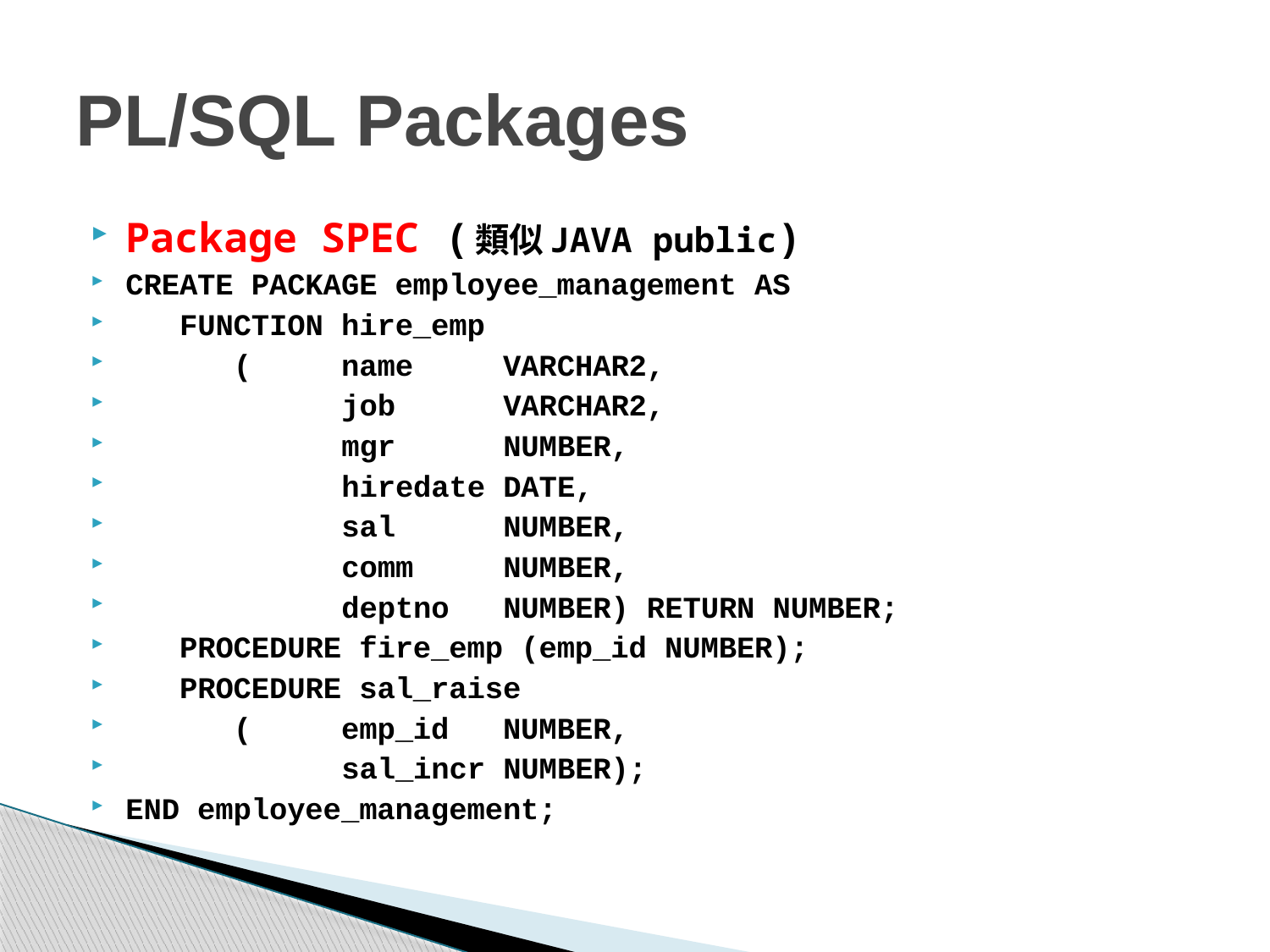

# PL/SQL Packages
Package SPEC (類似JAVA public)
CREATE PACKAGE employee_management AS
   FUNCTION hire_emp
      (     name     VARCHAR2,
            job      VARCHAR2,
            mgr      NUMBER,
            hiredate DATE,
            sal      NUMBER,
            comm     NUMBER,
            deptno   NUMBER) RETURN NUMBER;
   PROCEDURE fire_emp (emp_id NUMBER);
   PROCEDURE sal_raise
      (     emp_id   NUMBER,
            sal_incr NUMBER);
END employee_management;